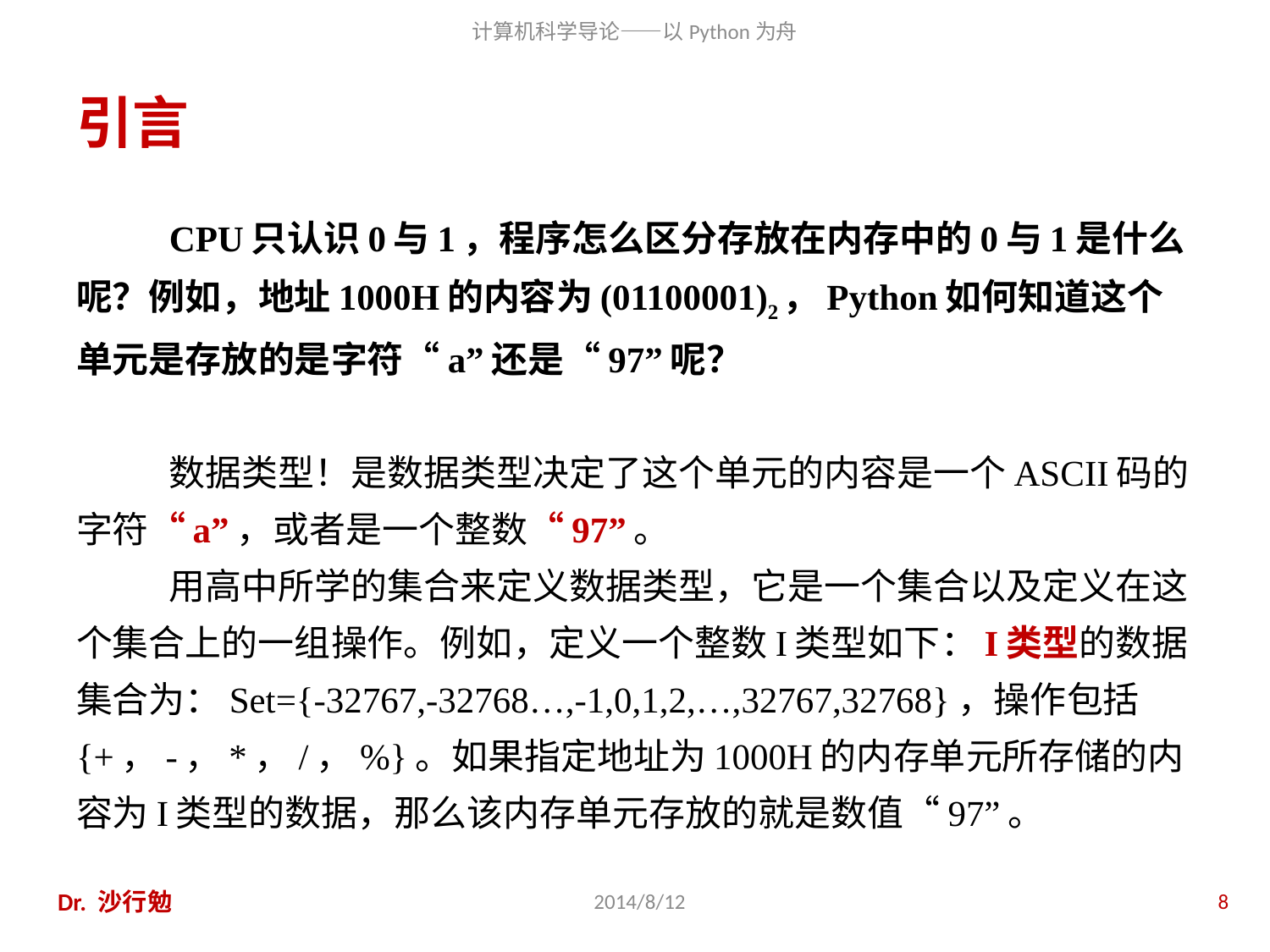

# 引言
CPU只认识0与1，程序怎么区分存放在内存中的0与1是什么呢？例如，地址1000H的内容为(01100001)2，Python如何知道这个单元是存放的是字符“a”还是“97”呢？

数据类型！是数据类型决定了这个单元的内容是一个ASCII码的字符“a”，或者是一个整数“97”。
用高中所学的集合来定义数据类型，它是一个集合以及定义在这个集合上的一组操作。例如，定义一个整数I类型如下：I类型的数据集合为：Set={-32767,-32768…,-1,0,1,2,…,32767,32768}，操作包括{+，-，*，/，%}。如果指定地址为1000H的内存单元所存储的内容为I类型的数据，那么该内存单元存放的就是数值“97”。

Dr. 沙行勉
2014/8/12
8